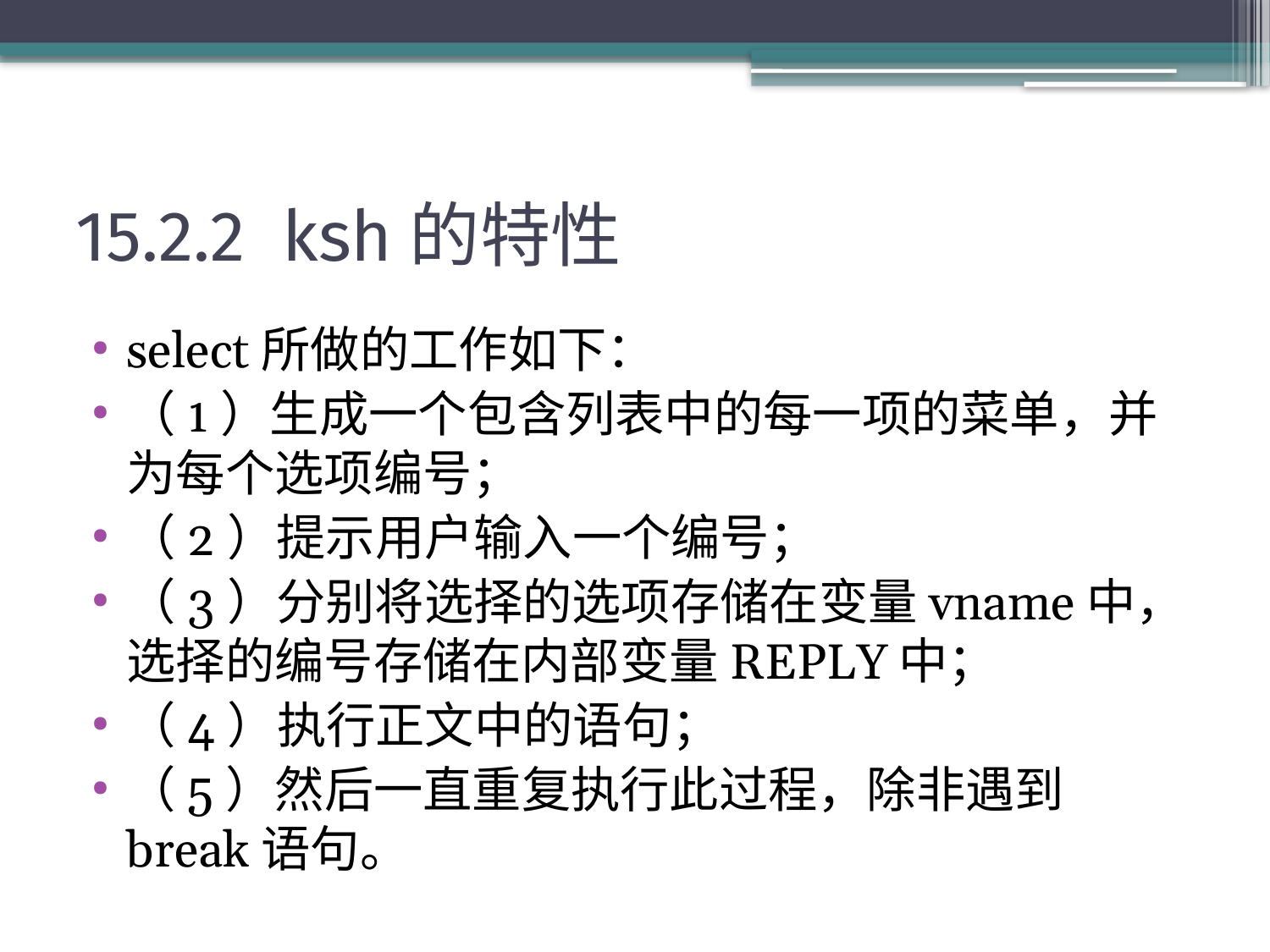

# 15.2.2  ksh的特性
select所做的工作如下：
（1）生成一个包含列表中的每一项的菜单，并为每个选项编号；
（2）提示用户输入一个编号；
（3）分别将选择的选项存储在变量vname中，选择的编号存储在内部变量REPLY中；
（4）执行正文中的语句；
（5）然后一直重复执行此过程，除非遇到break语句。